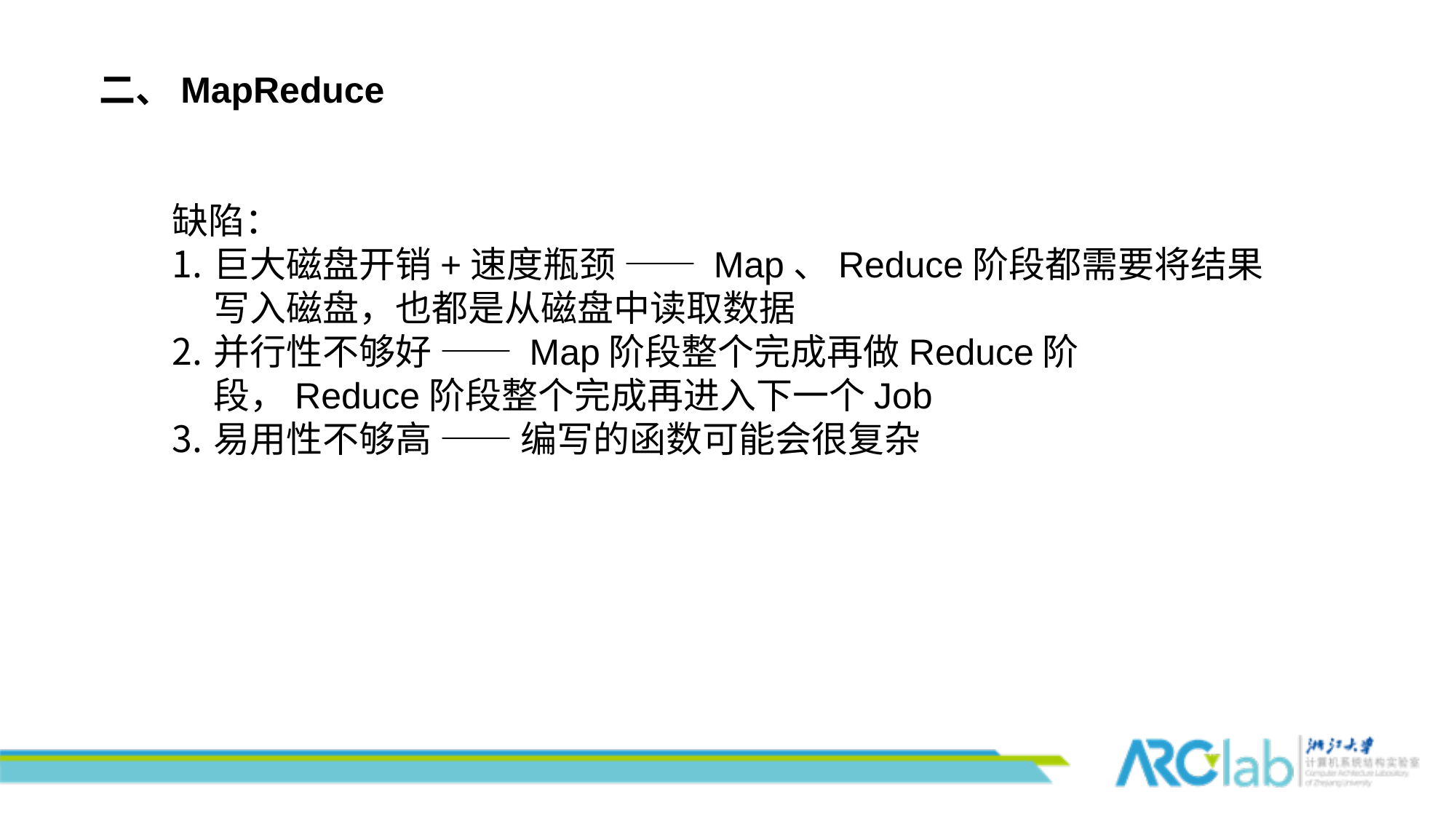

二、MapReduce
缺陷：
巨大磁盘开销+速度瓶颈 —— Map、Reduce阶段都需要将结果写入磁盘，也都是从磁盘中读取数据
并行性不够好 —— Map阶段整个完成再做Reduce阶段，Reduce阶段整个完成再进入下一个Job
易用性不够高 —— 编写的函数可能会很复杂